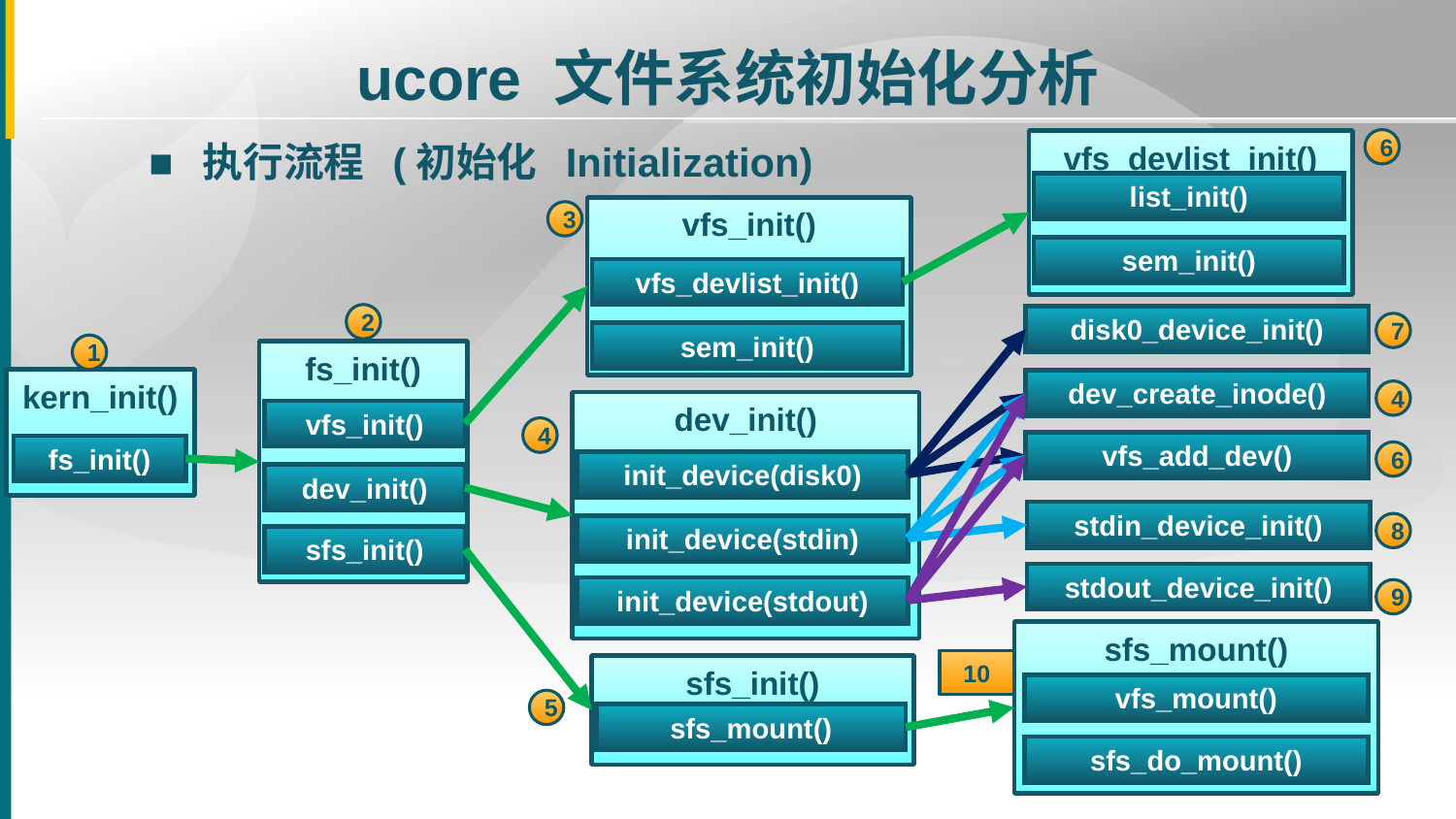

ucore 文件系统初始化分析
■
6
执行流程  (初始化  Initialization)
vfs_devlist_init()
list_init()
vfs_init()
3
sem_init()
vfs_devlist_init()
2
disk0_device_init()
7
sem_init()
1
fs_init()
kern_init()
dev_create_inode()
4
dev_init()
vfs_init()
4
vfs_add_dev()
fs_init()
6
init_device(disk0)
dev_init()
stdin_device_init()
8
init_device(stdin)
sfs_init()
stdout_device_init()
init_device(stdout)
9
sfs_mount()
10

sfs_init()
vfs_mount()
5
sfs_mount()
sfs_do_mount()